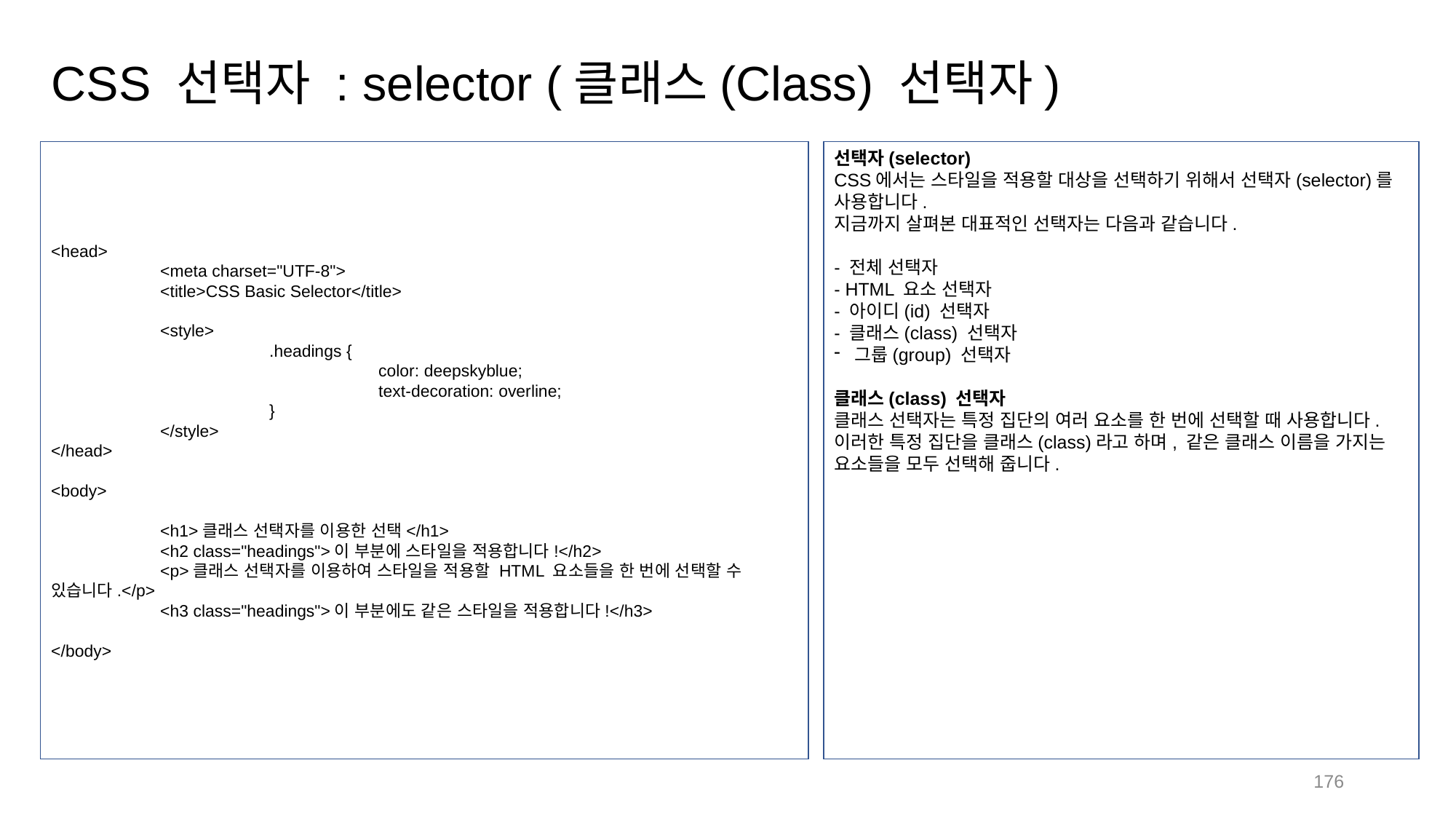

# CSS 선택자 : selector (클래스(Class) 선택자)
<head>
	<meta charset="UTF-8">
	<title>CSS Basic Selector</title>

	<style>
		.headings {
			color: deepskyblue;
			text-decoration: overline;
		}
	</style>
</head>

<body>

	<h1>클래스 선택자를 이용한 선택</h1>
	<h2 class="headings">이 부분에 스타일을 적용합니다!</h2>
	<p>클래스 선택자를 이용하여 스타일을 적용할 HTML 요소들을 한 번에 선택할 수 있습니다.</p>
	<h3 class="headings">이 부분에도 같은 스타일을 적용합니다!</h3>

</body>
선택자(selector)
CSS에서는 스타일을 적용할 대상을 선택하기 위해서 선택자(selector)를 사용합니다.
지금까지 살펴본 대표적인 선택자는 다음과 같습니다.

- 전체 선택자
- HTML 요소 선택자
- 아이디(id) 선택자
- 클래스(class) 선택자
그룹(group) 선택자

클래스(class) 선택자
클래스 선택자는 특정 집단의 여러 요소를 한 번에 선택할 때 사용합니다.
이러한 특정 집단을 클래스(class)라고 하며, 같은 클래스 이름을 가지는 요소들을 모두 선택해 줍니다.

176